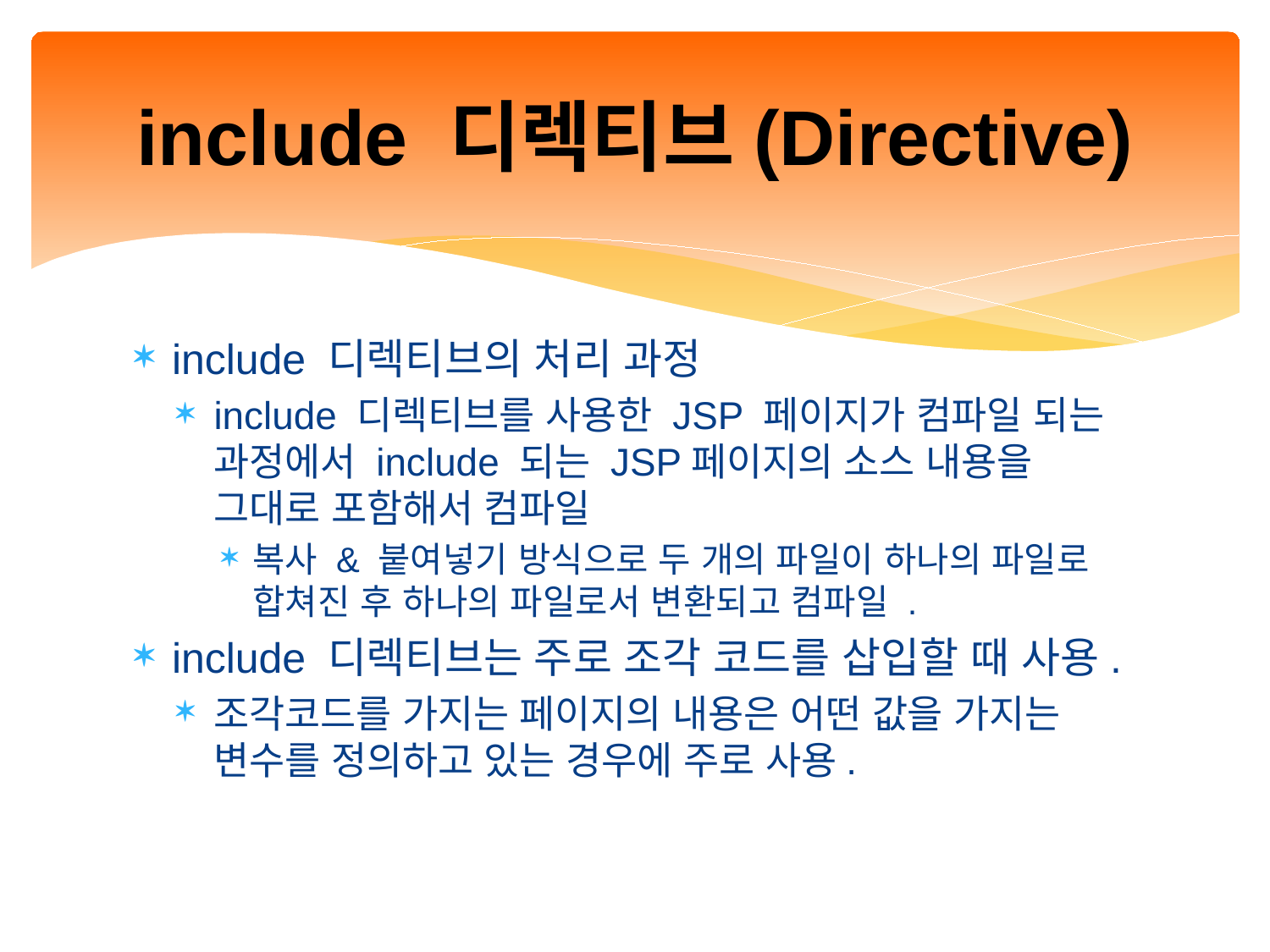

# include 디렉티브(Directive)
include 디렉티브의 처리 과정
include 디렉티브를 사용한 JSP 페이지가 컴파일 되는 과정에서 include 되는 JSP페이지의 소스 내용을 그대로 포함해서 컴파일
복사 & 붙여넣기 방식으로 두 개의 파일이 하나의 파일로 합쳐진 후 하나의 파일로서 변환되고 컴파일 .
include 디렉티브는 주로 조각 코드를 삽입할 때 사용.
조각코드를 가지는 페이지의 내용은 어떤 값을 가지는 변수를 정의하고 있는 경우에 주로 사용.